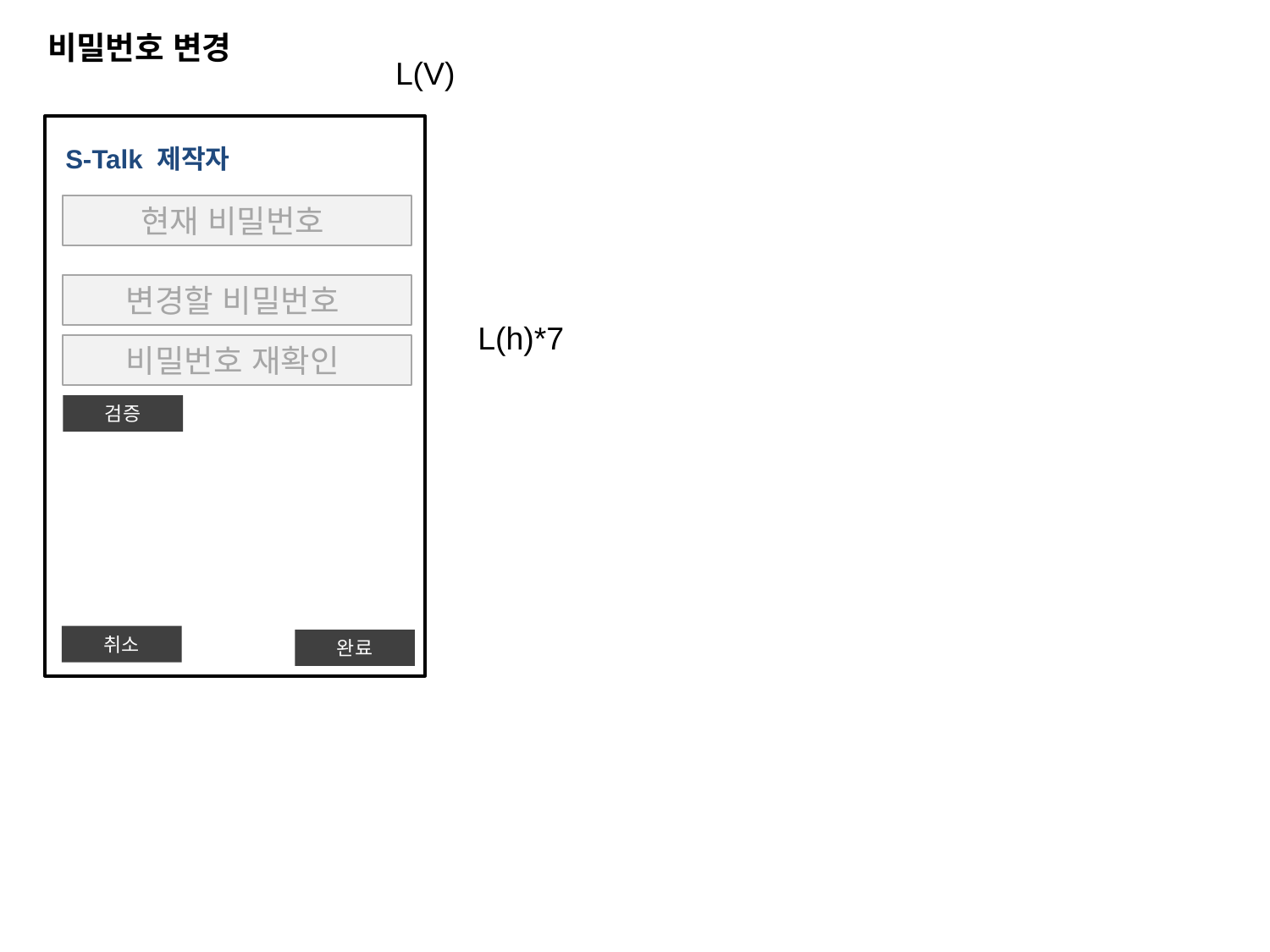

비밀번호 변경
L(V)

S-Talk 제작자
현재 비밀번호
변경할 비밀번호
L(h)*7
비밀번호 재확인
검증
취소
완료